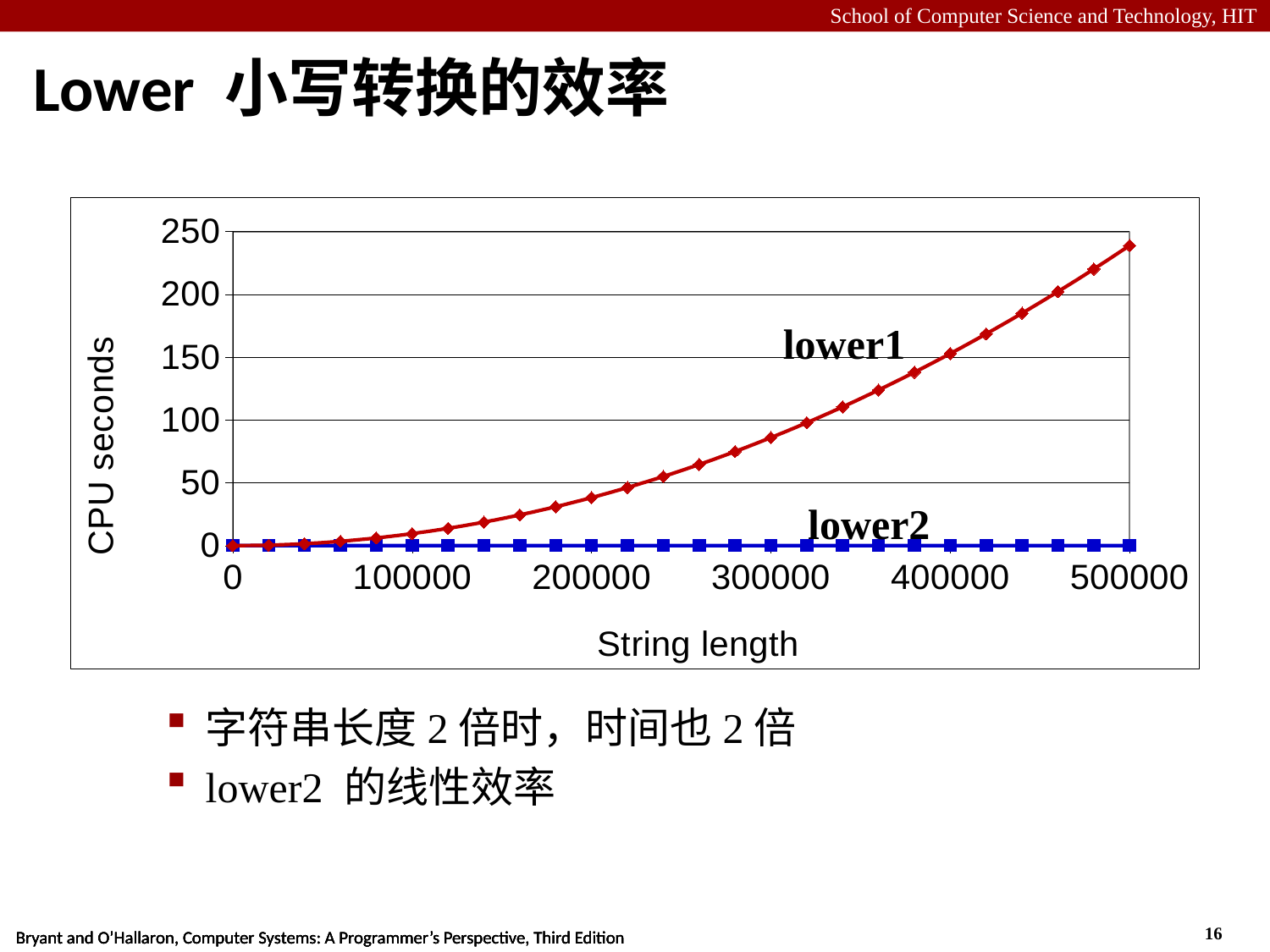

# Lower 小写转换的效率

### Chart

| Category | lower1 | lower2 |
|---|---|---|
lower1
lower2
字符串长度2倍时，时间也2倍
lower2 的线性效率